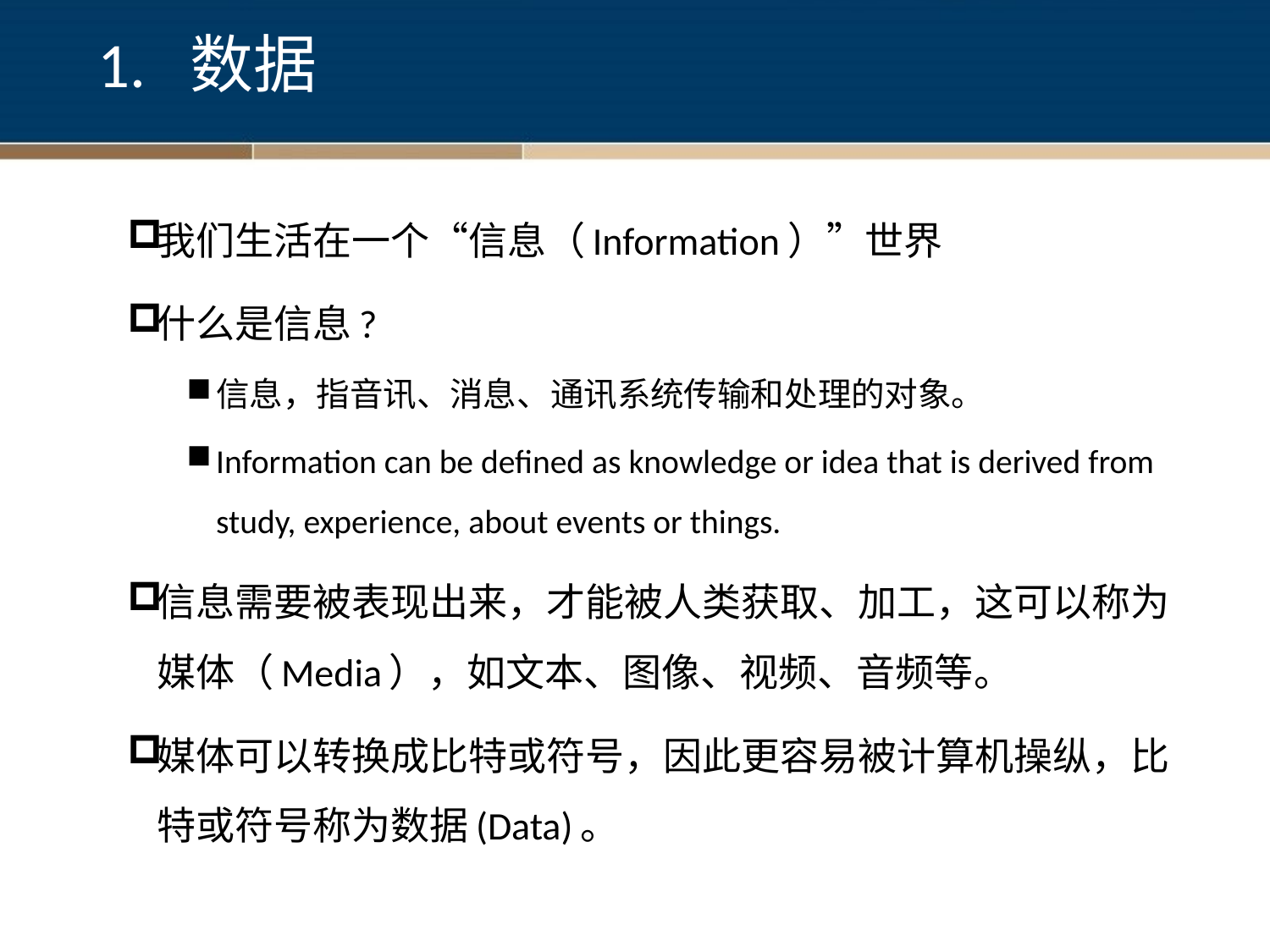

# 1.  数据
我们生活在一个“信息（Information）”世界
什么是信息?
信息，指音讯、消息、通讯系统传输和处理的对象。
Information can be defined as knowledge or idea that is derived from study, experience, about events or things.
信息需要被表现出来，才能被人类获取、加工，这可以称为媒体（Media），如文本、图像、视频、音频等。
媒体可以转换成比特或符号，因此更容易被计算机操纵，比特或符号称为数据(Data)。